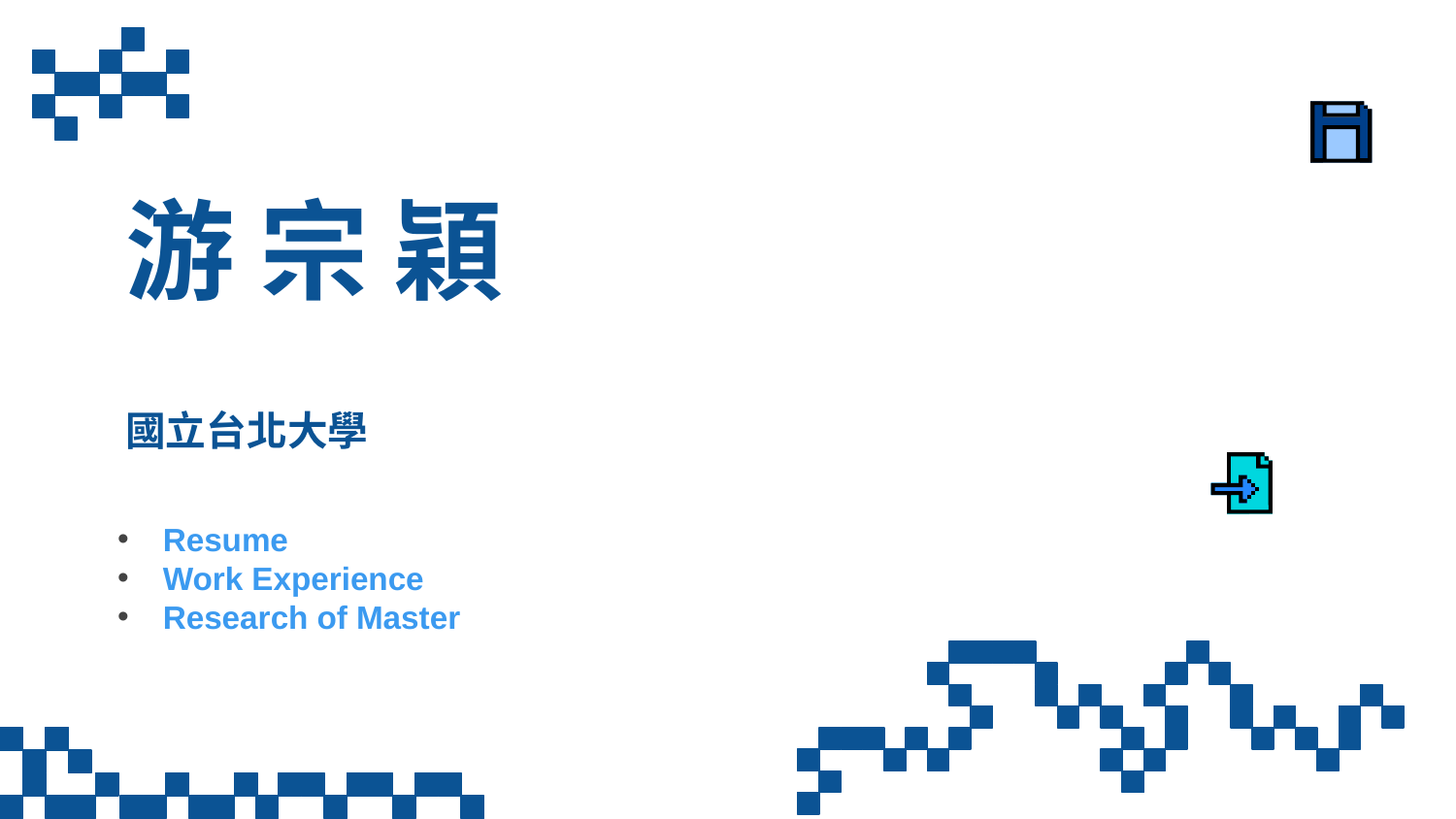

# 游 宗 穎 國立台北大學

Resume
Work Experience
Research of Master